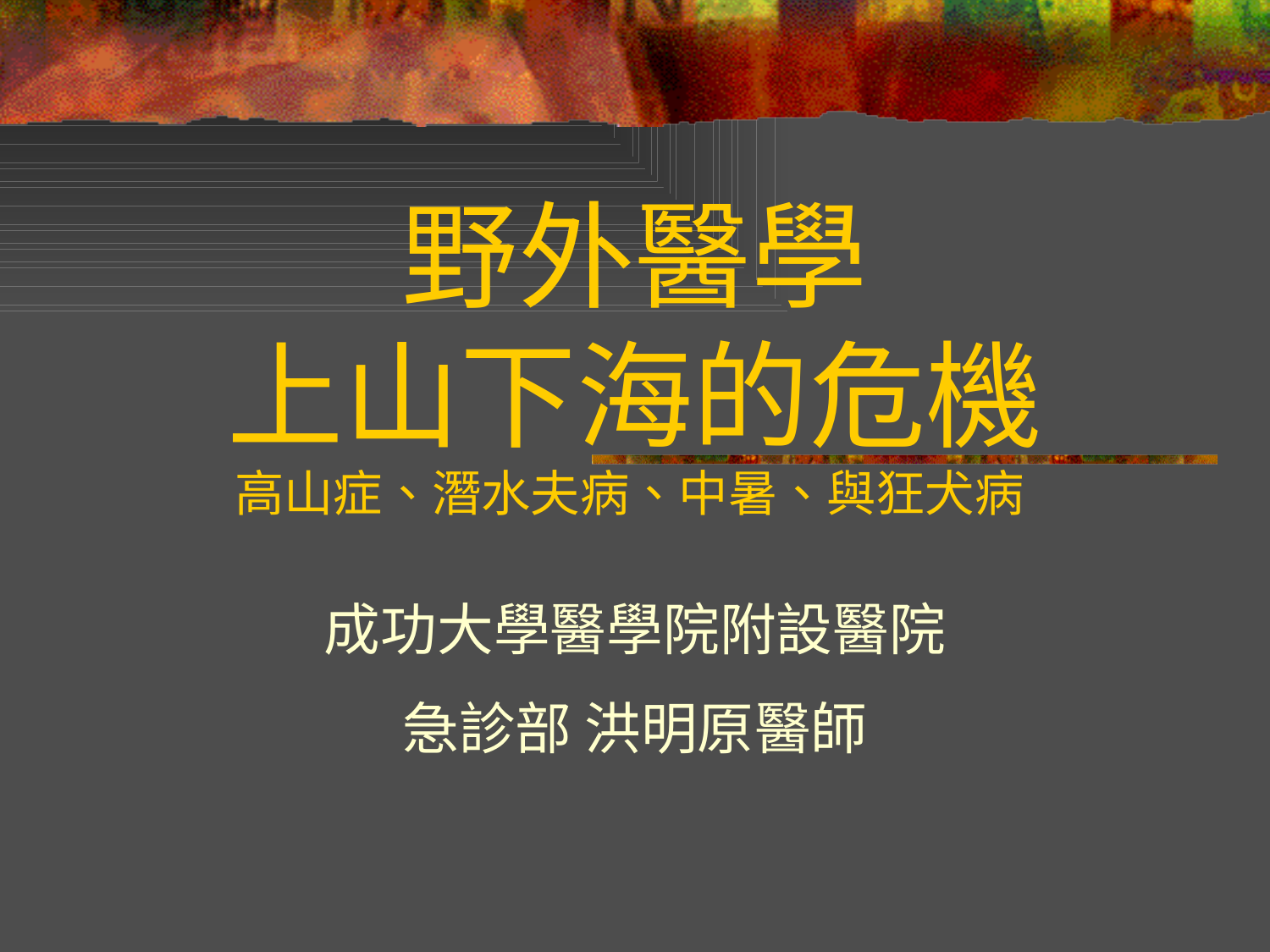

# 野外醫學 上山下海的危機 高山症、潛水夫病、中暑、與狂犬病
成功大學醫學院附設醫院
急診部 洪明原醫師